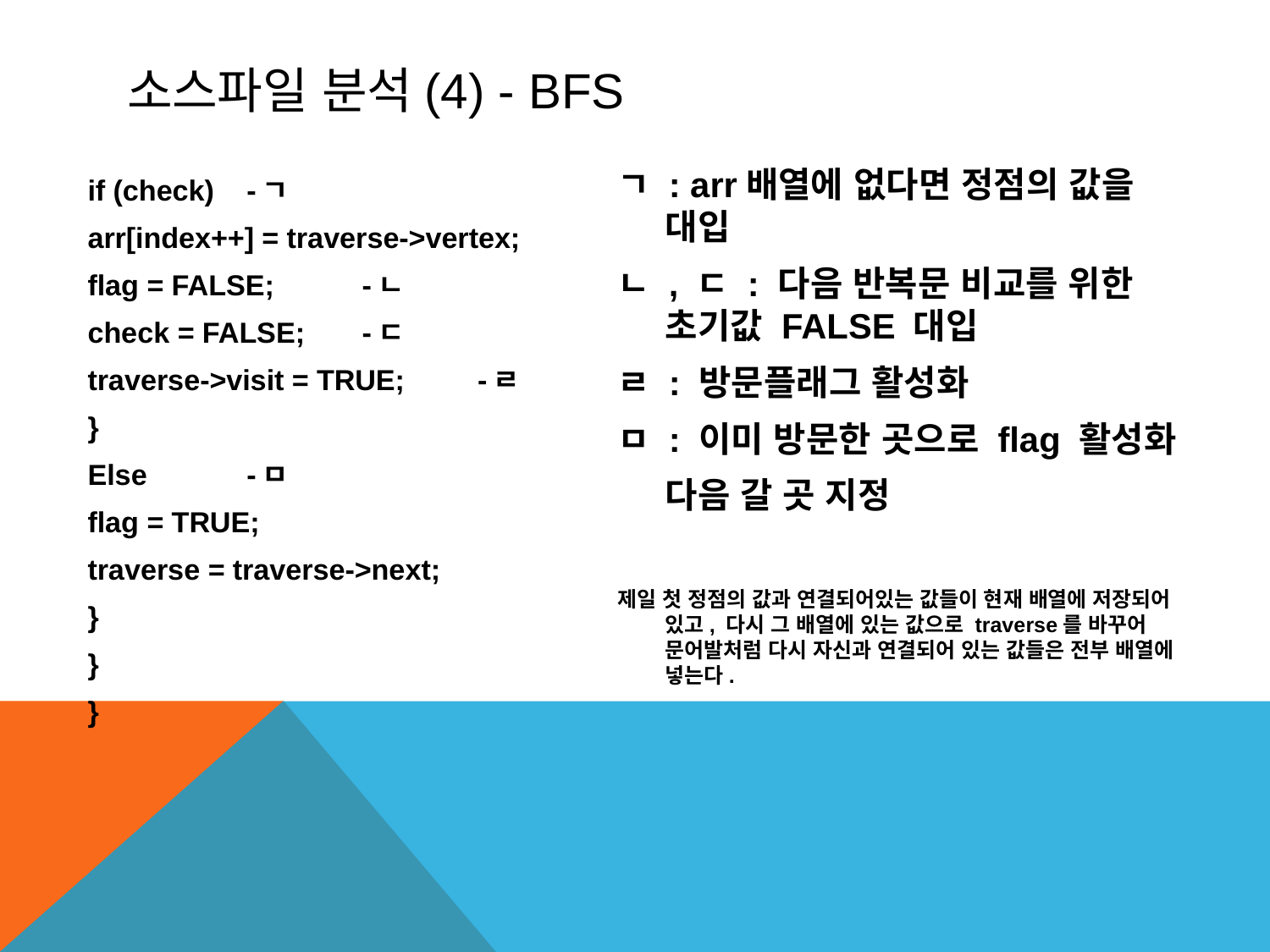

# 소스파일 분석(4) - BFS
ㄱ : arr배열에 없다면 정점의 값을 대입
ㄴ , ㄷ : 다음 반복문 비교를 위한 초기값 FALSE 대입
ㄹ : 방문플래그 활성화
ㅁ : 이미 방문한 곳으로 flag 활성화
	다음 갈 곳 지정

제일 첫 정점의 값과 연결되어있는 값들이 현재 배열에 저장되어 있고, 다시 그 배열에 있는 값으로 traverse를 바꾸어 문어발처럼 다시 자신과 연결되어 있는 값들은 전부 배열에 넣는다.
if (check)			-ㄱ
arr[index++] = traverse->vertex;
flag = FALSE;		-ㄴ
check = FALSE;		-ㄷ
traverse->visit = TRUE;	-ㄹ
}
Else			-ㅁ
flag = TRUE;
traverse = traverse->next;
}
}
}